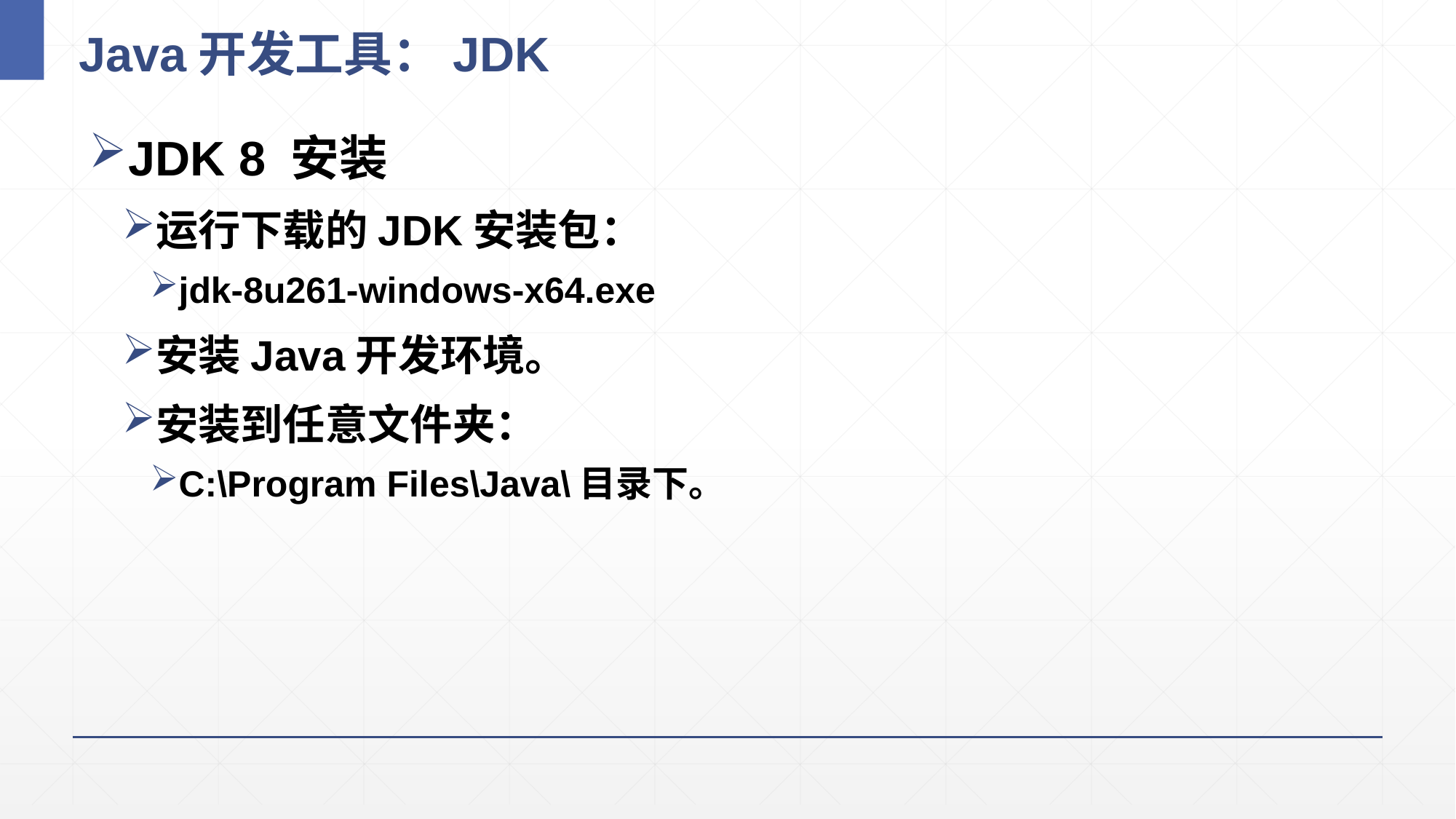

# Java开发工具：JDK
JDK 8 安装
运行下载的JDK安装包：
jdk-8u261-windows-x64.exe
安装Java开发环境。
安装到任意文件夹：
C:\Program Files\Java\目录下。